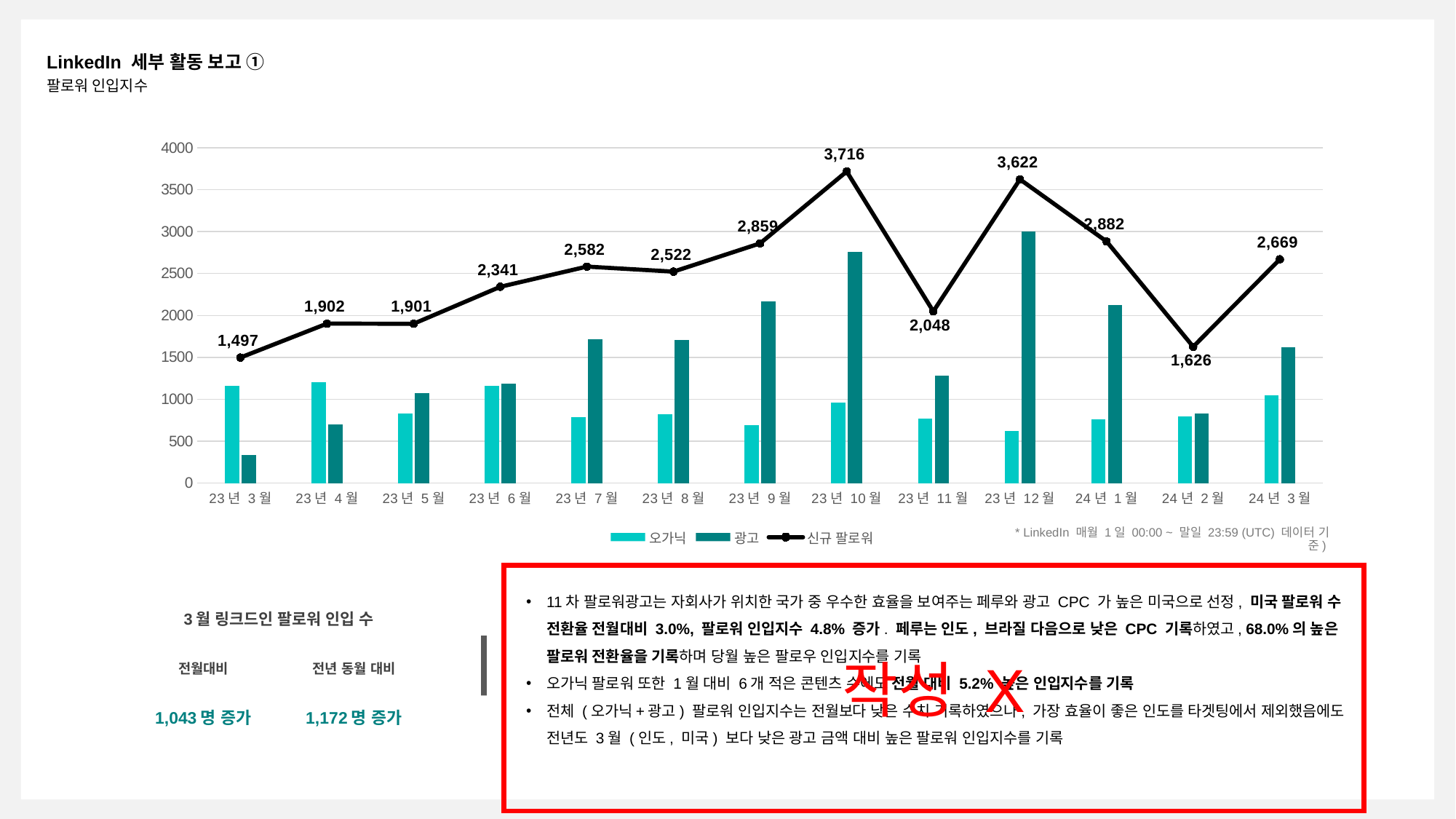

LinkedIn 세부 활동 보고 ①
팔로워 인입지수

### Chart

| Category | 오가닉 | 광고 | 신규 팔로워 |
|---|---|---|---|
| 23년 3월 | 1160.0 | 337.0 | 1497.0 |
| 23년 4월 | 1203.0 | 699.0 | 1902.0 |
| 23년 5월 | 827.0 | 1074.0 | 1901.0 |
| 23년 6월 | 1156.0 | 1185.0 | 2341.0 |
| 23년 7월 | 785.0 | 1719.0 | 2582.0 |
| 23년 8월 | 819.0 | 1703.0 | 2522.0 |
| 23년 9월 | 688.0 | 2171.0 | 2859.0 |
| 23년 10월 | 957.0 | 2759.0 | 3716.0 |
| 23년 11월 | 771.0 | 1277.0 | 2048.0 |
| 23년 12월 | 620.0 | 3002.0 | 3622.0 |
| 24년 1월 | 759.0 | 2123.0 | 2882.0 |
| 24년 2월 | 799.0 | 827.0 | 1626.0 |
| 24년 3월 | 1045.0 | 1624.0 | 2669.0 |
* LinkedIn 매월 1일 00:00 ~ 말일 23:59 (UTC) 데이터 기준)
작성 X
11차 팔로워광고는 자회사가 위치한 국가 중 우수한 효율을 보여주는 페루와 광고 CPC 가 높은 미국으로 선정, 미국 팔로워 수 전환율 전월대비 3.0%, 팔로워 인입지수 4.8% 증가. 페루는 인도, 브라질 다음으로 낮은 CPC 기록하였고, 68.0%의 높은 팔로워 전환율을 기록하며 당월 높은 팔로우 인입지수를 기록
오가닉 팔로워 또한 1월 대비 6개 적은 콘텐츠 수에도 전월 대비 5.2% 높은 인입지수를 기록
전체 (오가닉+광고) 팔로워 인입지수는 전월보다 낮은 수치 기록하였으나, 가장 효율이 좋은 인도를 타겟팅에서 제외했음에도 전년도 3월 (인도, 미국) 보다 낮은 광고 금액 대비 높은 팔로워 인입지수를 기록
| 3월 링크드인 팔로워 인입 수 |  |
| --- | --- |
| 전월대비 | 전년 동월 대비 |
| 1,043명 증가 | 1,172명 증가 |